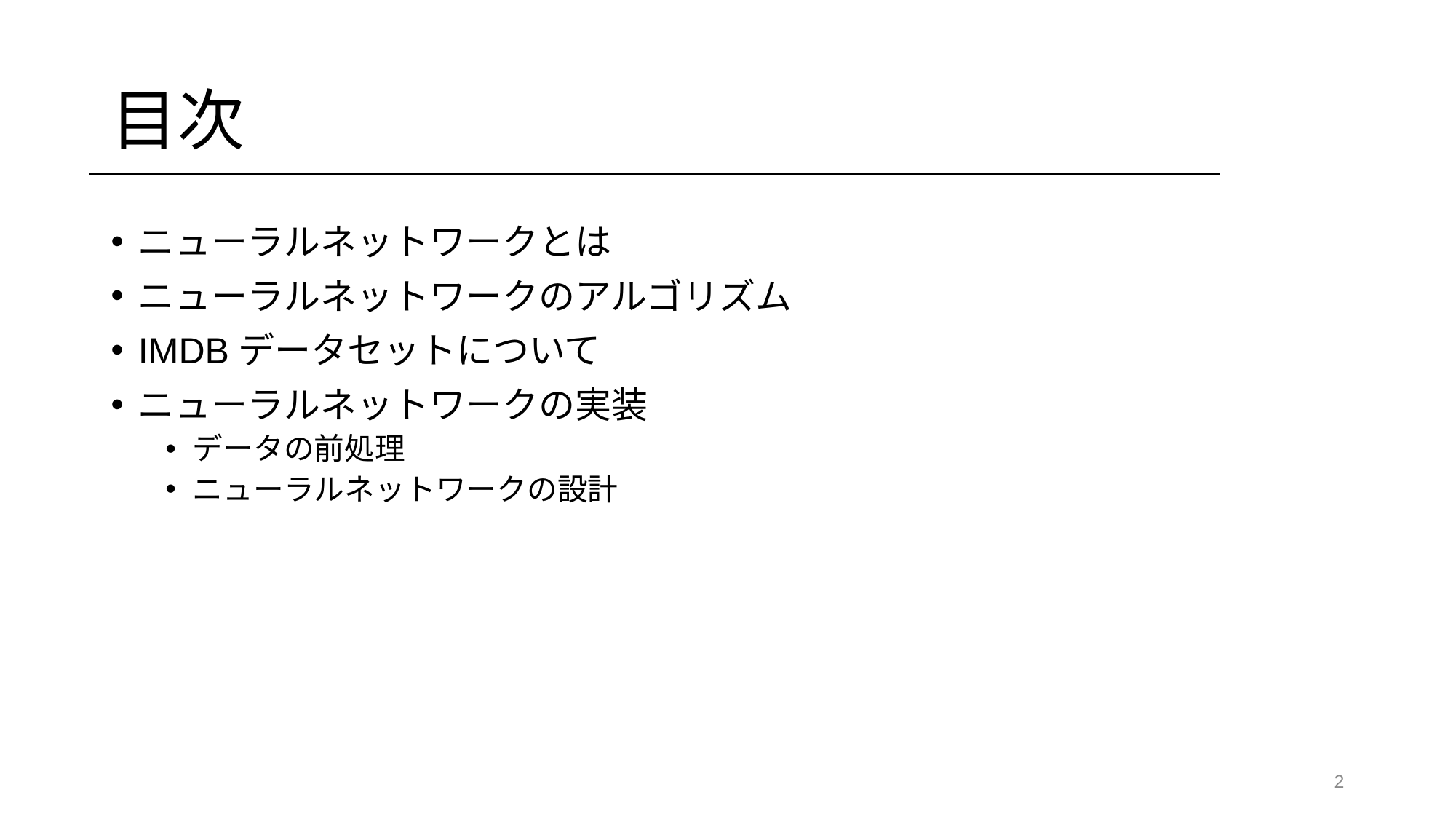

# 目次
ニューラルネットワークとは
ニューラルネットワークのアルゴリズム
IMDBデータセットについて
ニューラルネットワークの実装
データの前処理
ニューラルネットワークの設計
2